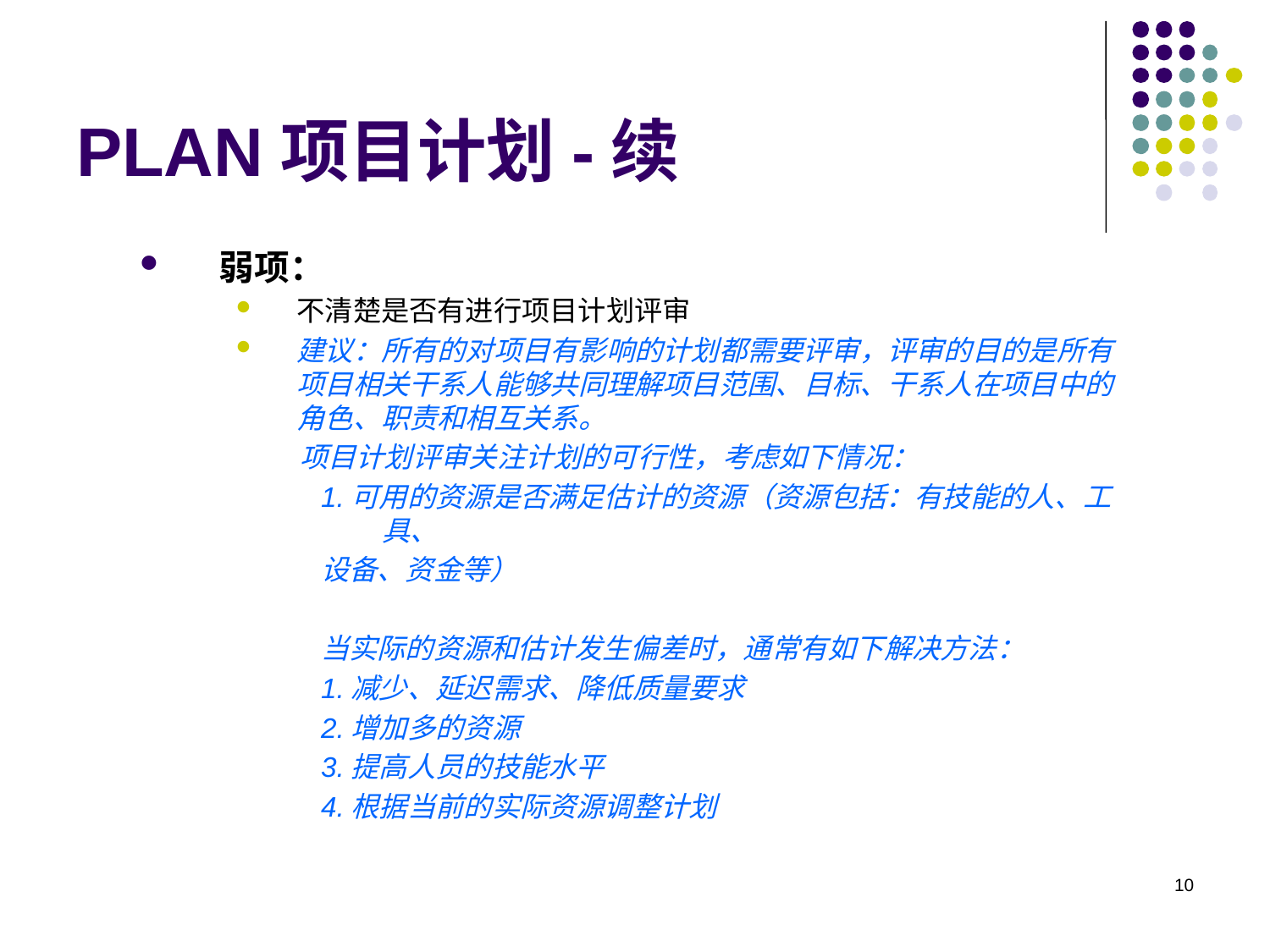

# PLAN项目计划-续
弱项：
不清楚是否有进行项目计划评审
建议：所有的对项目有影响的计划都需要评审，评审的目的是所有项目相关干系人能够共同理解项目范围、目标、干系人在项目中的角色、职责和相互关系。
         项目计划评审关注计划的可行性，考虑如下情况：
1.可用的资源是否满足估计的资源（资源包括：有技能的人、工具、
设备、资金等）

当实际的资源和估计发生偏差时，通常有如下解决方法：
1.减少、延迟需求、降低质量要求
2.增加多的资源
3.提高人员的技能水平
4.根据当前的实际资源调整计划
10